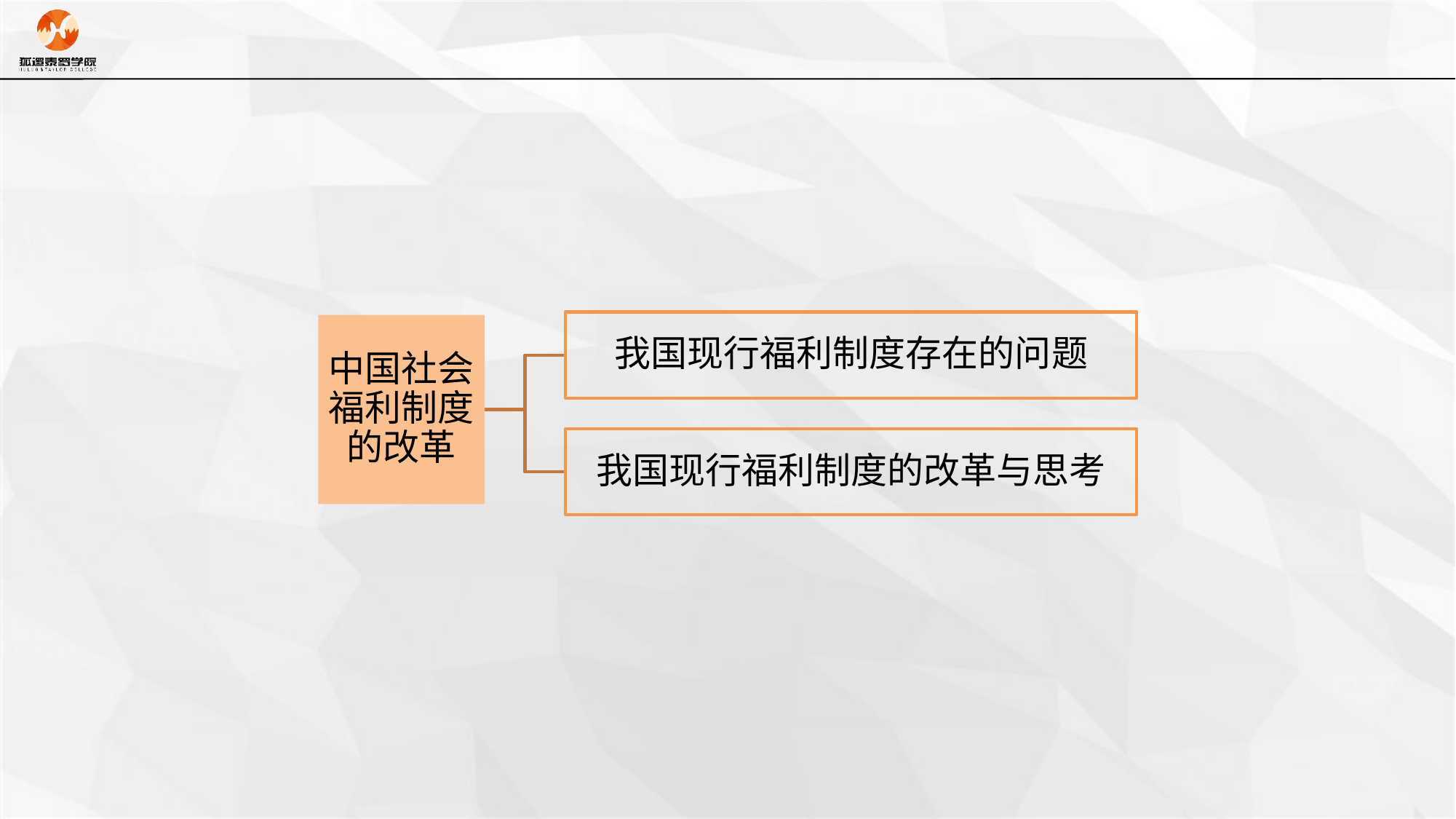

中国社会福利制度的改革
我国现行福利制度存在的问题
我国现行福利制度的改革与思考